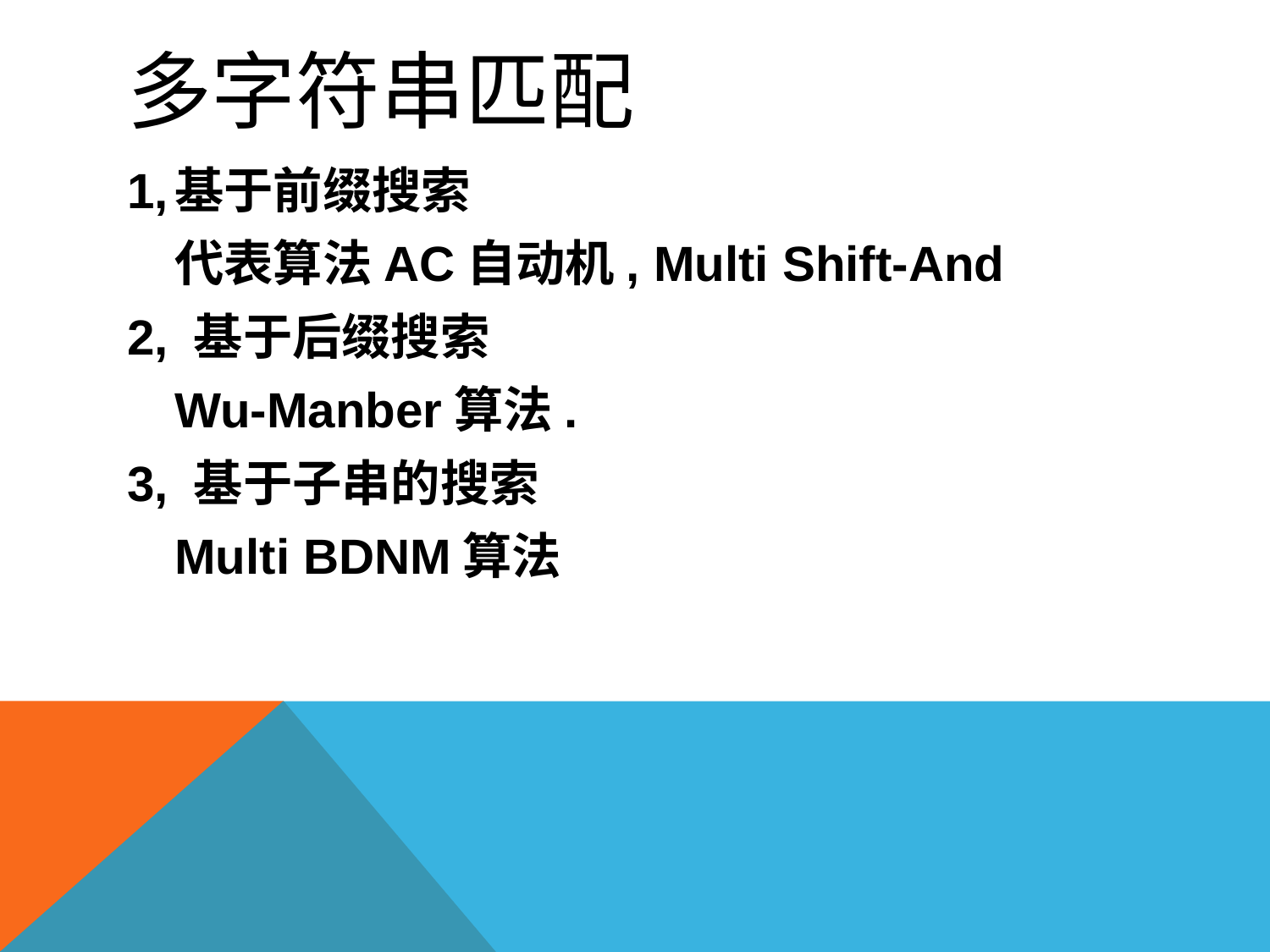

# 多字符串匹配
1,	基于前缀搜索
	代表算法AC自动机, Multi Shift-And
2, 基于后缀搜索
	Wu-Manber算法.
3, 基于子串的搜索
	Multi BDNM算法